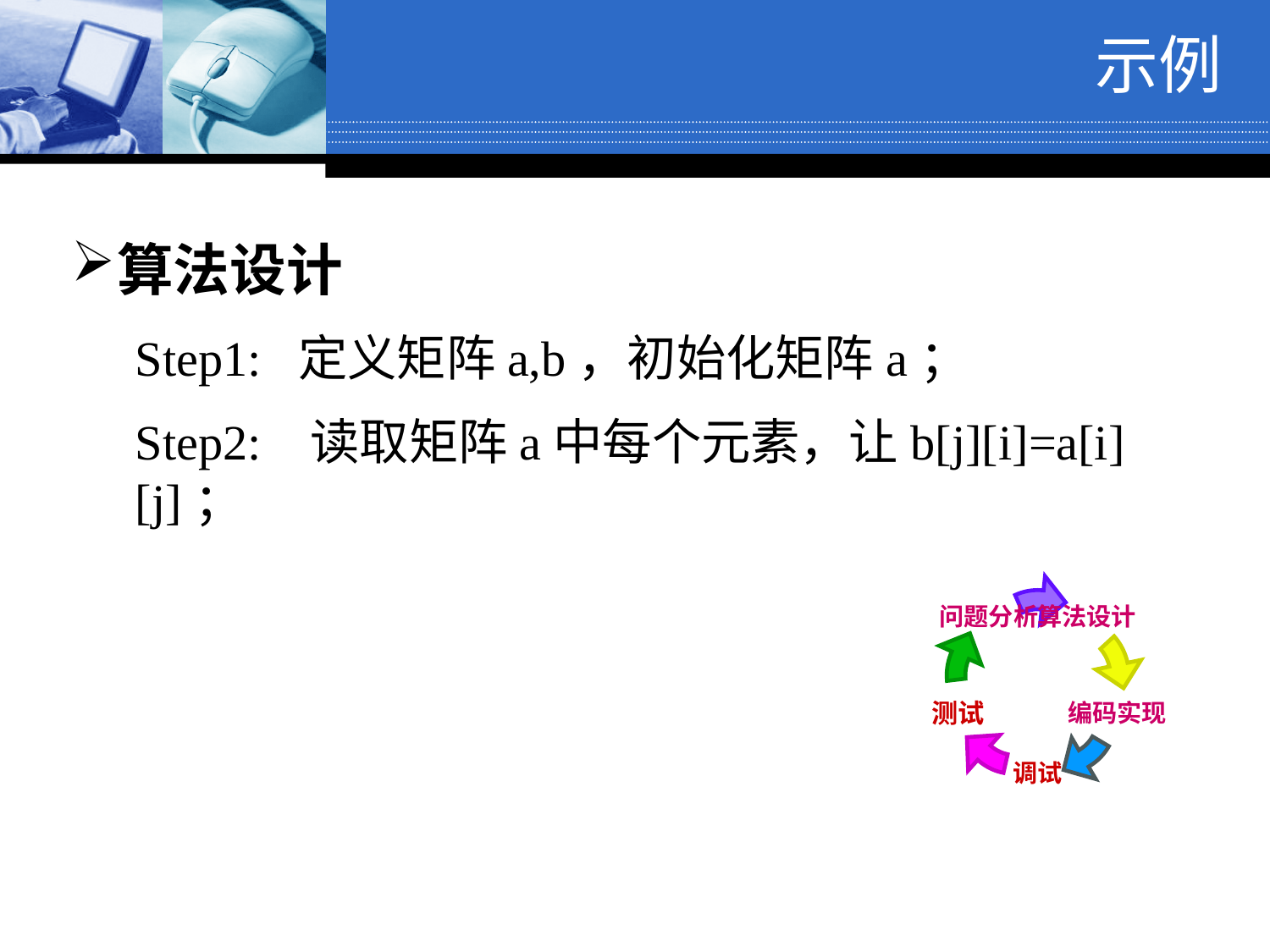

示例
算法设计
Step1:  定义矩阵a,b，初始化矩阵a；
Step2:   读取矩阵a中每个元素，让b[j][i]=a[i][j]；

问题分析
算法设计

测试
编码实现
调试